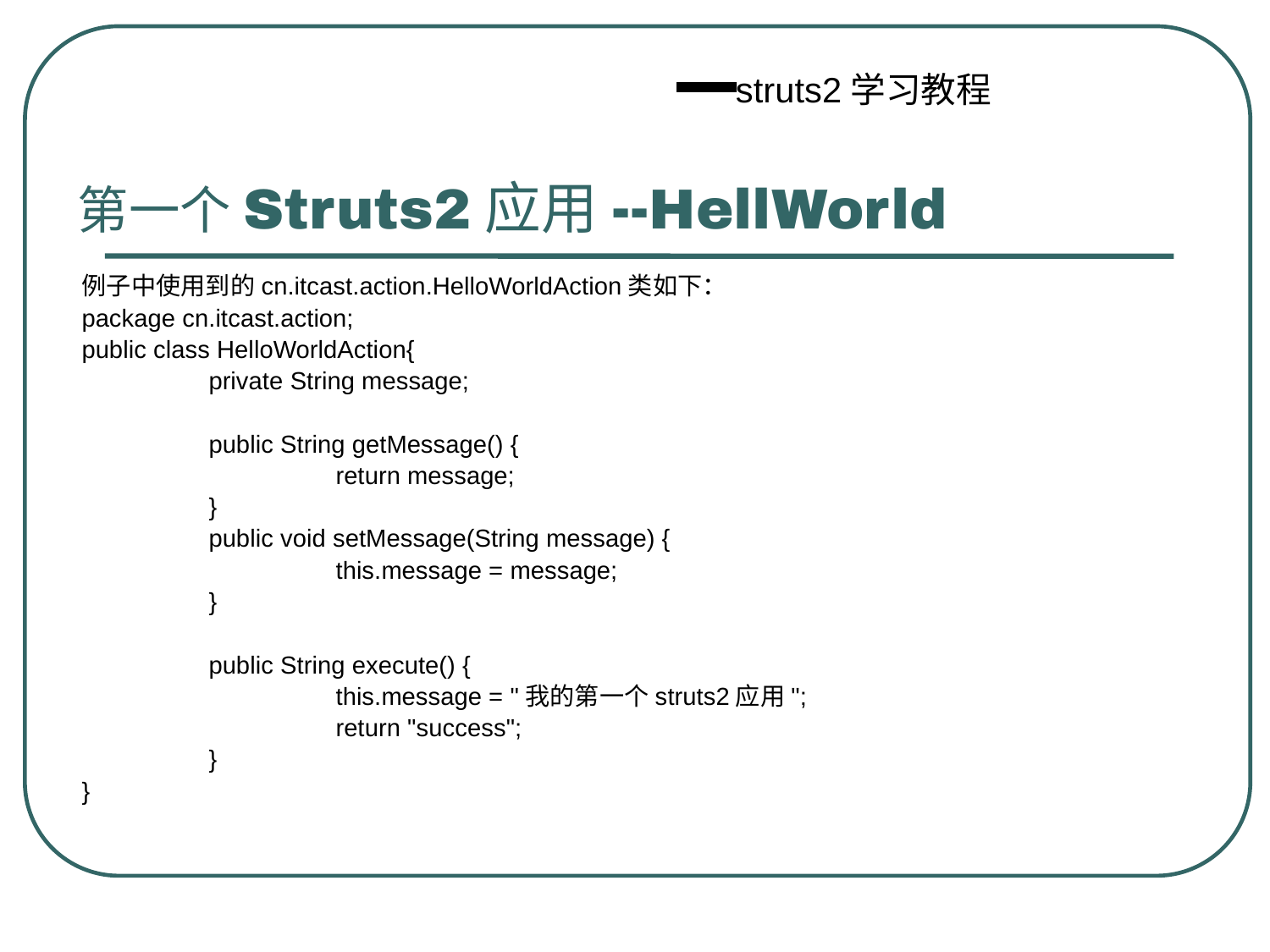

第一个Struts2应用--HellWorld
例子中使用到的cn.itcast.action.HelloWorldAction类如下：
package cn.itcast.action;
public class HelloWorldAction{
	private String message;

	public String getMessage() {
		return message;
	}
	public void setMessage(String message) {
		this.message = message;
	}

	public String execute() {
		this.message = "我的第一个struts2应用";
		return "success";
	}
}